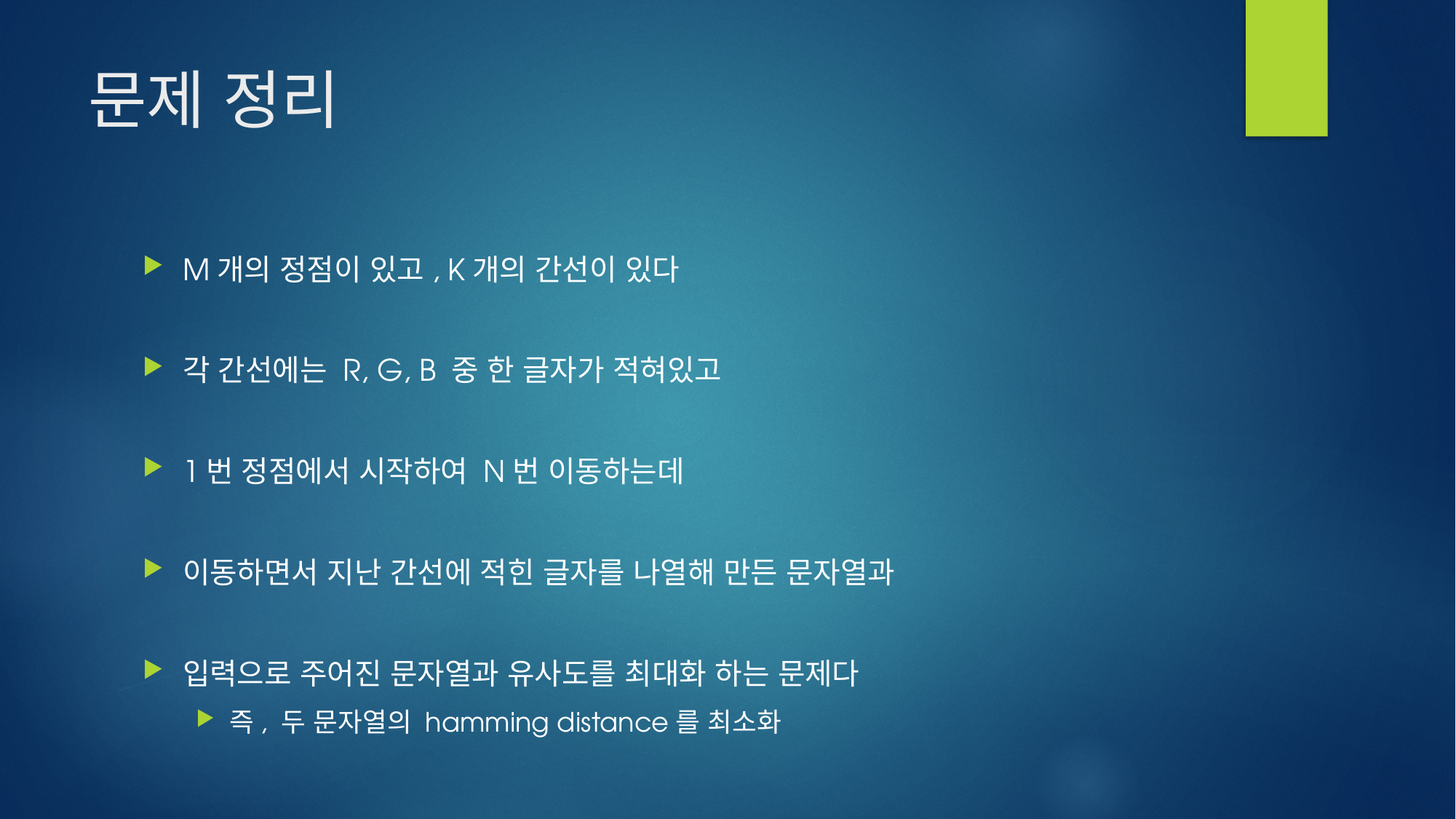

# 문제 정리
M개의 정점이 있고, K개의 간선이 있다

각 간선에는 R, G, B 중 한 글자가 적혀있고

1번 정점에서 시작하여 N번 이동하는데

이동하면서 지난 간선에 적힌 글자를 나열해 만든 문자열과

입력으로 주어진 문자열과 유사도를 최대화 하는 문제다
즉, 두 문자열의 hamming distance를 최소화